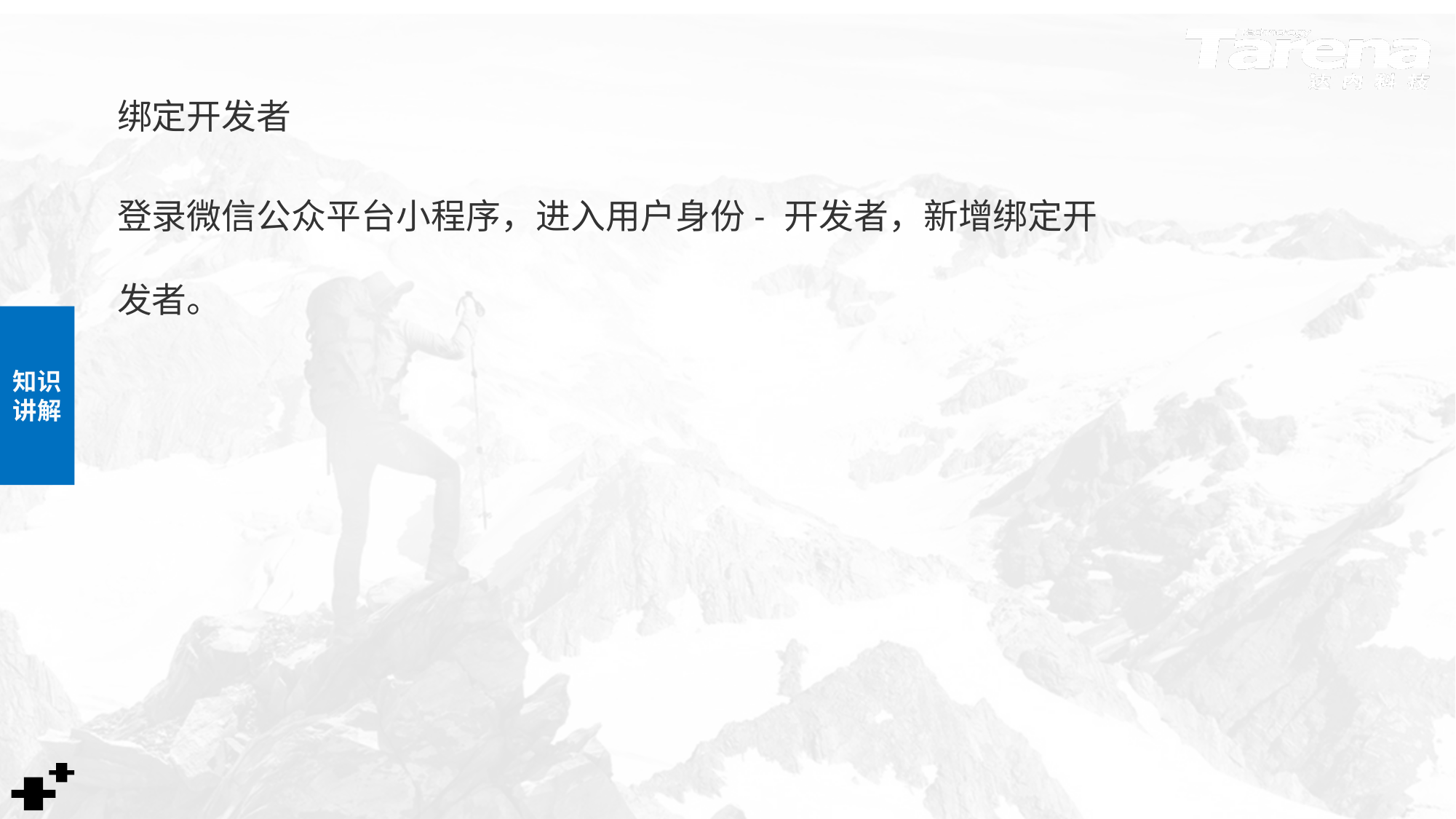

绑定开发者
登录微信公众平台小程序，进入用户身份- 开发者，新增绑定开发者。